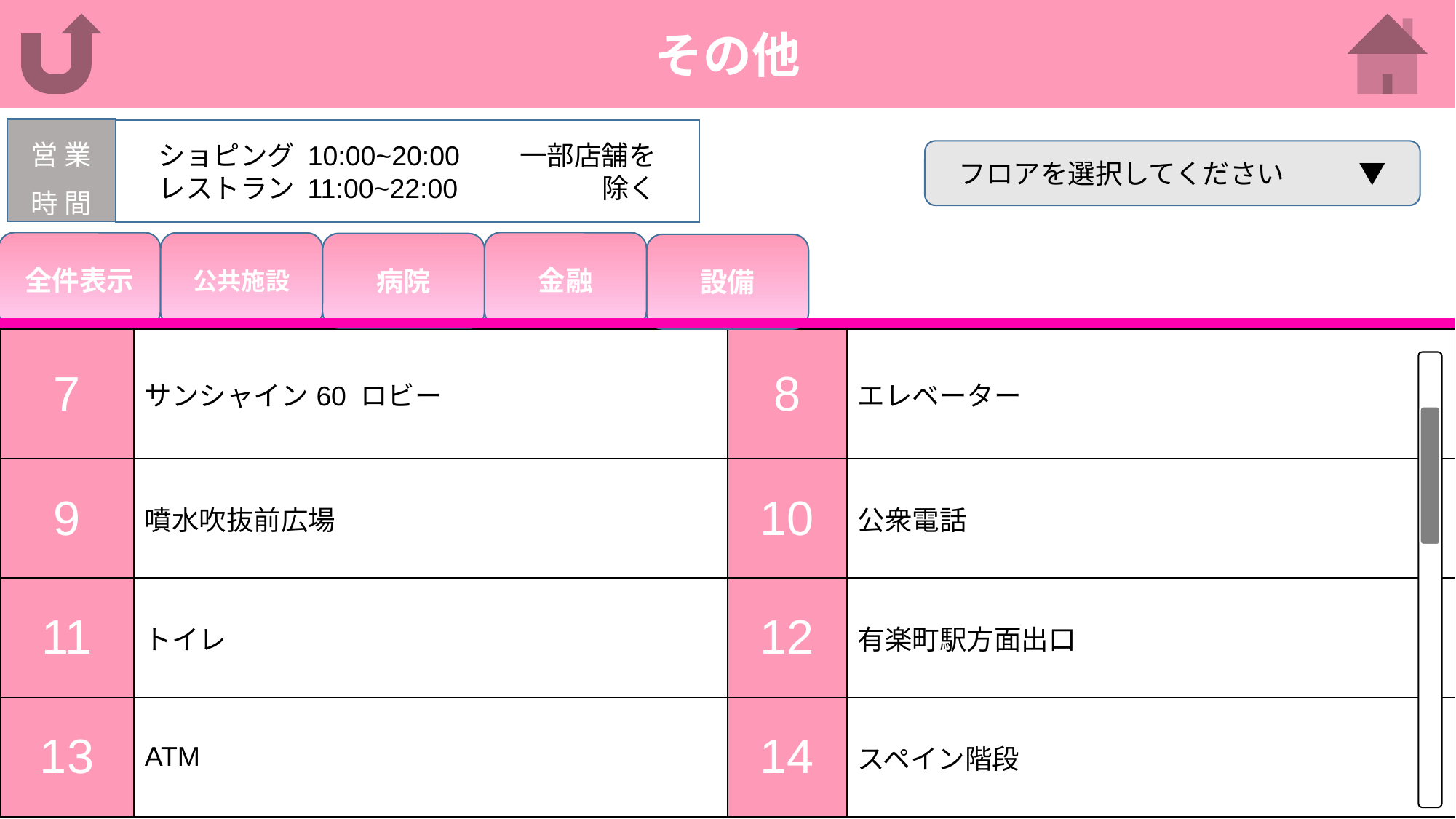

その他

営 業
時 間
ショピング 10:00~20:00       一部店舗を
レストラン 11:00~22:00                  除く
フロアを選択してください            ▼
金融
全件表示
公共施設
病院
設備

| 7 | サンシャイン60 ロビー | 8 | エレベーター |
| --- | --- | --- | --- |
| 9 | 噴水吹抜前広場 | 10 | 公衆電話 |
| 11 | トイレ | 12 | 有楽町駅方面出口 |
| 13 | ATM | 14 | スペイン階段 |